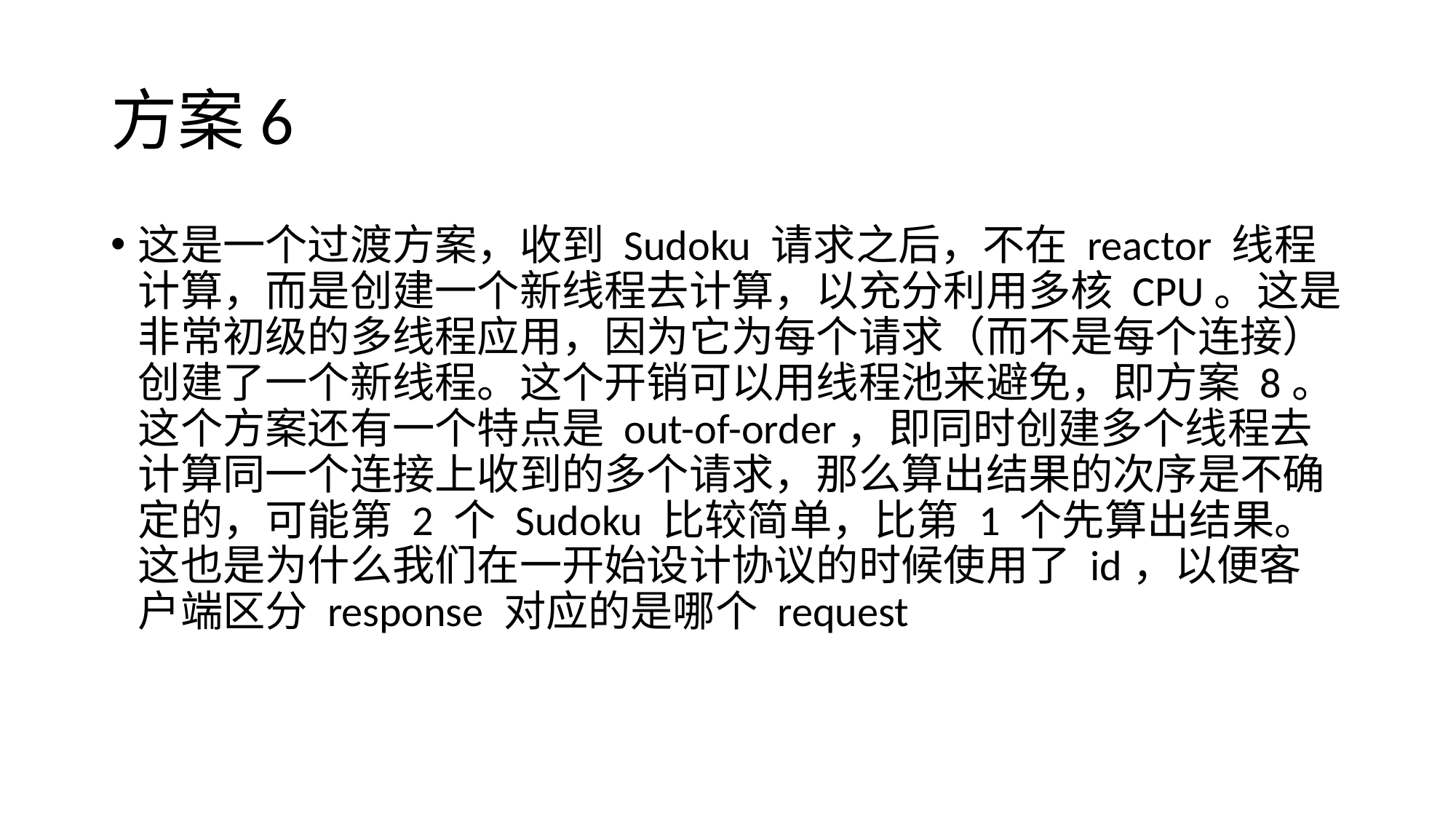

# 方案6
这是一个过渡方案，收到 Sudoku 请求之后，不在 reactor 线程计算，而是创建一个新线程去计算，以充分利用多核 CPU。这是非常初级的多线程应用，因为它为每个请求（而不是每个连接）创建了一个新线程。这个开销可以用线程池来避免，即方案 8。这个方案还有一个特点是 out-of-order，即同时创建多个线程去计算同一个连接上收到的多个请求，那么算出结果的次序是不确定的，可能第 2 个 Sudoku 比较简单，比第 1 个先算出结果。这也是为什么我们在一开始设计协议的时候使用了 id，以便客户端区分 response 对应的是哪个 request